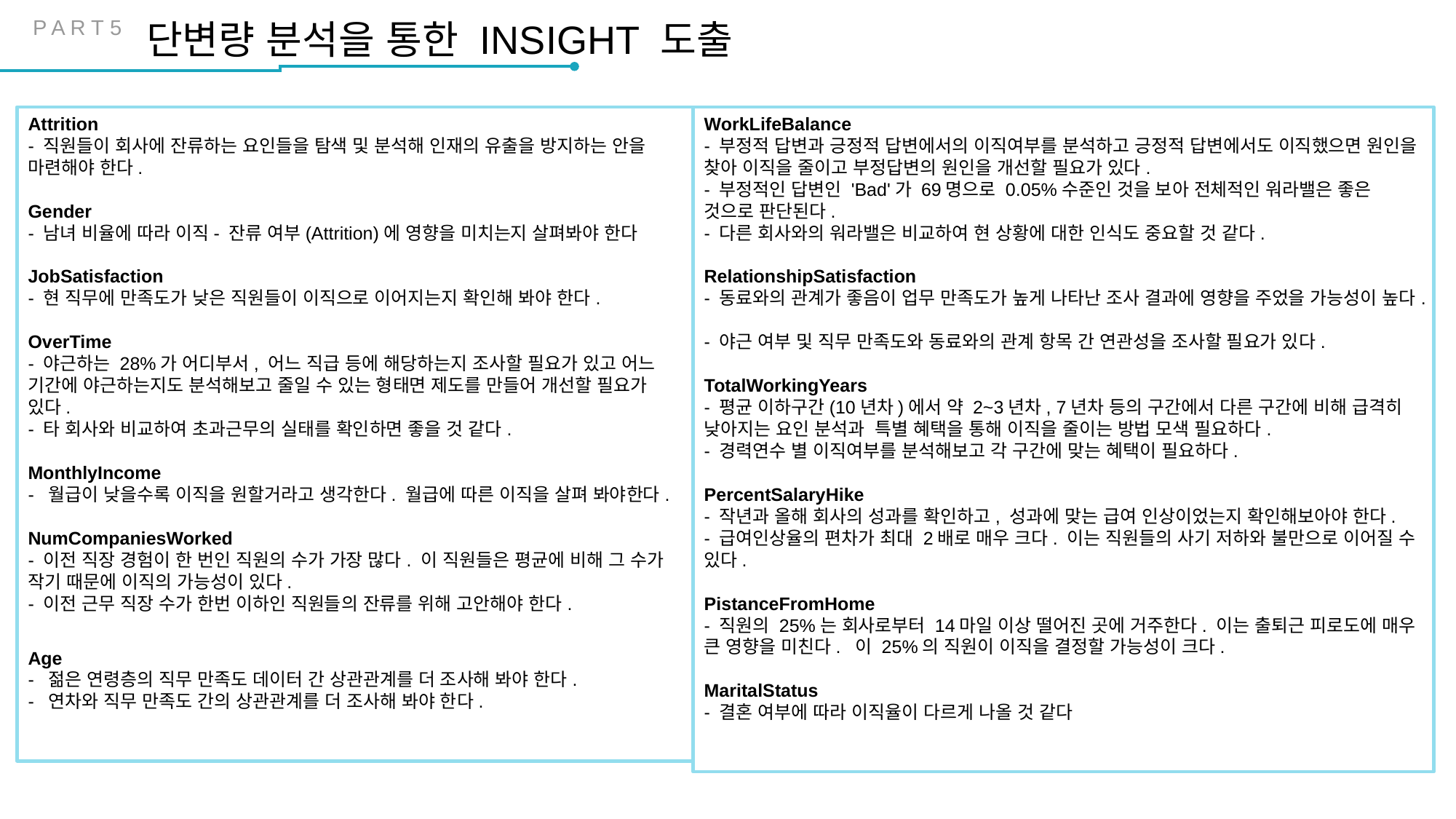

P A R T 5
단변량 분석을 통한 INSIGHT 도출
Attrition
- 직원들이 회사에 잔류하는 요인들을 탐색 및 분석해 인재의 유출을 방지하는 안을 마련해야 한다.

Gender
- 남녀 비율에 따라 이직- 잔류 여부(Attrition)에 영향을 미치는지 살펴봐야 한다

JobSatisfaction
- 현 직무에 만족도가 낮은 직원들이 이직으로 이어지는지 확인해 봐야 한다.

OverTime
- 야근하는 28%가 어디부서, 어느 직급 등에 해당하는지 조사할 필요가 있고 어느 기간에 야근하는지도 분석해보고 줄일 수 있는 형태면 제도를 만들어 개선할 필요가 있다.
- 타 회사와 비교하여 초과근무의 실태를 확인하면 좋을 것 같다.

MonthlyIncome
-  월급이 낮을수록 이직을 원할거라고 생각한다. 월급에 따른 이직을 살펴 봐야한다.

NumCompaniesWorked
- 이전 직장 경험이 한 번인 직원의 수가 가장 많다. 이 직원들은 평균에 비해 그 수가 작기 때문에 이직의 가능성이 있다.
- 이전 근무 직장 수가 한번 이하인 직원들의 잔류를 위해 고안해야 한다.

Age
-  젊은 연령층의 직무 만족도 데이터 간 상관관계를 더 조사해 봐야 한다.
-  연차와 직무 만족도 간의 상관관계를 더 조사해 봐야 한다.

WorkLifeBalance
- 부정적 답변과 긍정적 답변에서의 이직여부를 분석하고 긍정적 답변에서도 이직했으면 원인을 찾아 이직을 줄이고 부정답변의 원인을 개선할 필요가 있다.
- 부정적인 답변인 'Bad'가 69명으로 0.05%수준인 것을 보아 전체적인 워라밸은 좋은 것으로 판단된다.
- 다른 회사와의 워라밸은 비교하여 현 상황에 대한 인식도 중요할 것 같다.

RelationshipSatisfaction
- 동료와의 관계가 좋음이 업무 만족도가 높게 나타난 조사 결과에 영향을 주었을 가능성이 높다.
- 야근 여부 및 직무 만족도와 동료와의 관계 항목 간 연관성을 조사할 필요가 있다.

TotalWorkingYears
- 평균 이하구간(10년차)에서 약 2~3년차, 7년차 등의 구간에서 다른 구간에 비해 급격히 낮아지는 요인 분석과  특별 혜택을 통해 이직을 줄이는 방법 모색 필요하다.
- 경력연수 별 이직여부를 분석해보고 각 구간에 맞는 혜택이 필요하다.

PercentSalaryHike
- 작년과 올해 회사의 성과를 확인하고, 성과에 맞는 급여 인상이었는지 확인해보아야 한다.
- 급여인상율의 편차가 최대 2배로 매우 크다. 이는 직원들의 사기 저하와 불만으로 이어질 수 있다.

PistanceFromHome
- 직원의 25%는 회사로부터 14마일 이상 떨어진 곳에 거주한다. 이는 출퇴근 피로도에 매우 큰 영향을 미친다.  이 25%의 직원이 이직을 결정할 가능성이 크다.

MaritalStatus
- 결혼 여부에 따라 이직율이 다르게 나올 것 같다